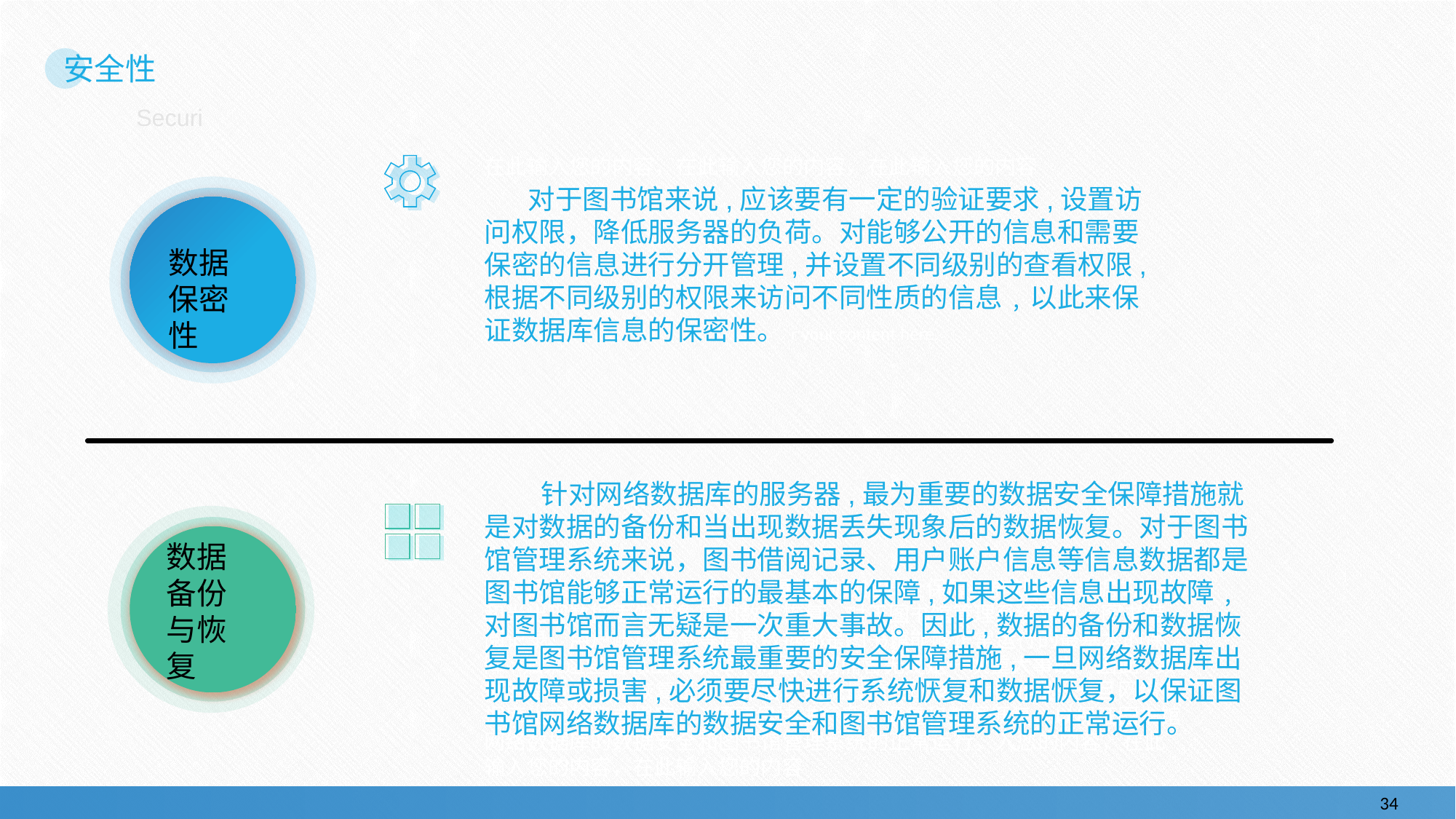

# 安全性
Securi
在此输入您的内容，在此输入您的内容，在此输入您的内容

      对于图书馆来说,应该要有一定的验证要求,设置访问权限，降低服务器的负荷。对能够公开的信息和需要保密的信息进行分开管理,并设置不同级别的查看权限,根据不同级别的权限来访问不同性质的信息﹐以此来保证数据库信息的保密性。r your content here.

数据保密性
   针对网络数据库的服务器,最为重要的数据安全保障措施就是对数据的备份和当出现数据丢失现象后的数据恢复。对于图书馆管理系统来说，图书借阅记录、用户账户信息等信息数据都是图书馆能够正常运行的最基本的保障,如果这些信息出现故障﹐对图书馆而言无疑是一次重大事故。因此,数据的备份和数据恢复是图书馆管理系统最重要的安全保障措施,一旦网络数据库出现故障或损害,必须要尽快进行系统恹复和数据恹复，以保证图书馆网络数据库的数据安全和图书馆管理系统的正常运行。

数据备份与恢复
针对网络数据库的服务器,最为重要的数据安全保障措施就是对数据的备份和当出现数据丢失现象后的数据恢复。对于图书馆管理系统来说，图书借阅记录、用户账户信息等信息数据都是图书馆能够正常运行的最基本的保障,如果这些信息出现故障﹐对图书馆而言无疑是一次重大事故。因此,数据的备份和数据恢复是图书馆管理系统最重要的安全保障措施,一旦网络数据库出现故障或损害,必须要尽快进行系统恹复和数据恹复，以保证图书馆网络数据库的数据安全和图书馆管理系统的正常运行。入您的内容，在此输入您的内容，在此输入您的内容